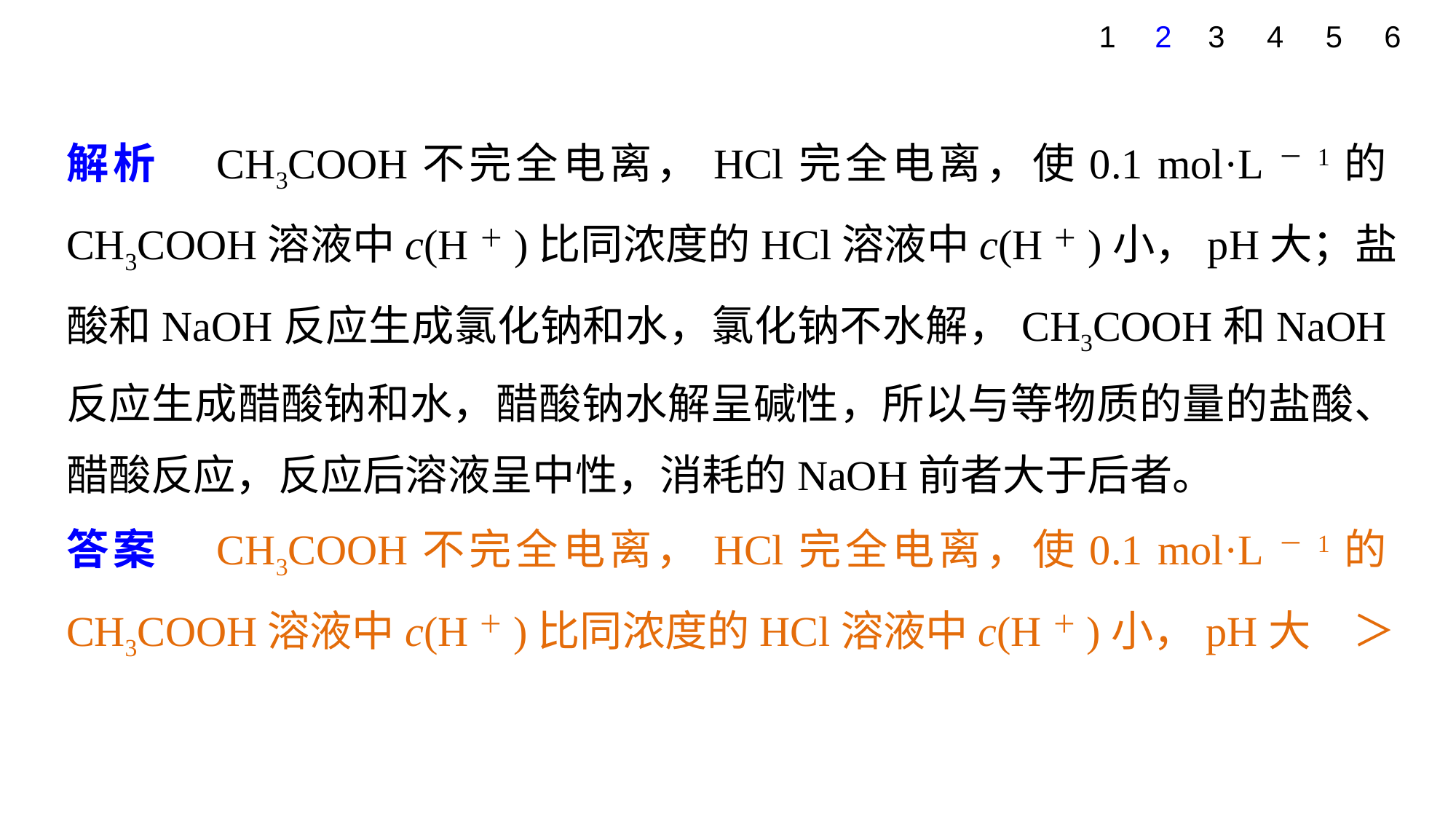

1
2
3
4
5
6
解析　CH3COOH不完全电离，HCl完全电离，使0.1 mol·L－1的CH3COOH溶液中c(H＋)比同浓度的HCl溶液中c(H＋)小，pH大；盐酸和NaOH反应生成氯化钠和水，氯化钠不水解，CH3COOH和NaOH反应生成醋酸钠和水，醋酸钠水解呈碱性，所以与等物质的量的盐酸、醋酸反应，反应后溶液呈中性，消耗的NaOH前者大于后者。
答案　CH3COOH不完全电离，HCl完全电离，使0.1 mol·L－1的CH3COOH溶液中c(H＋)比同浓度的HCl溶液中c(H＋)小，pH大　＞